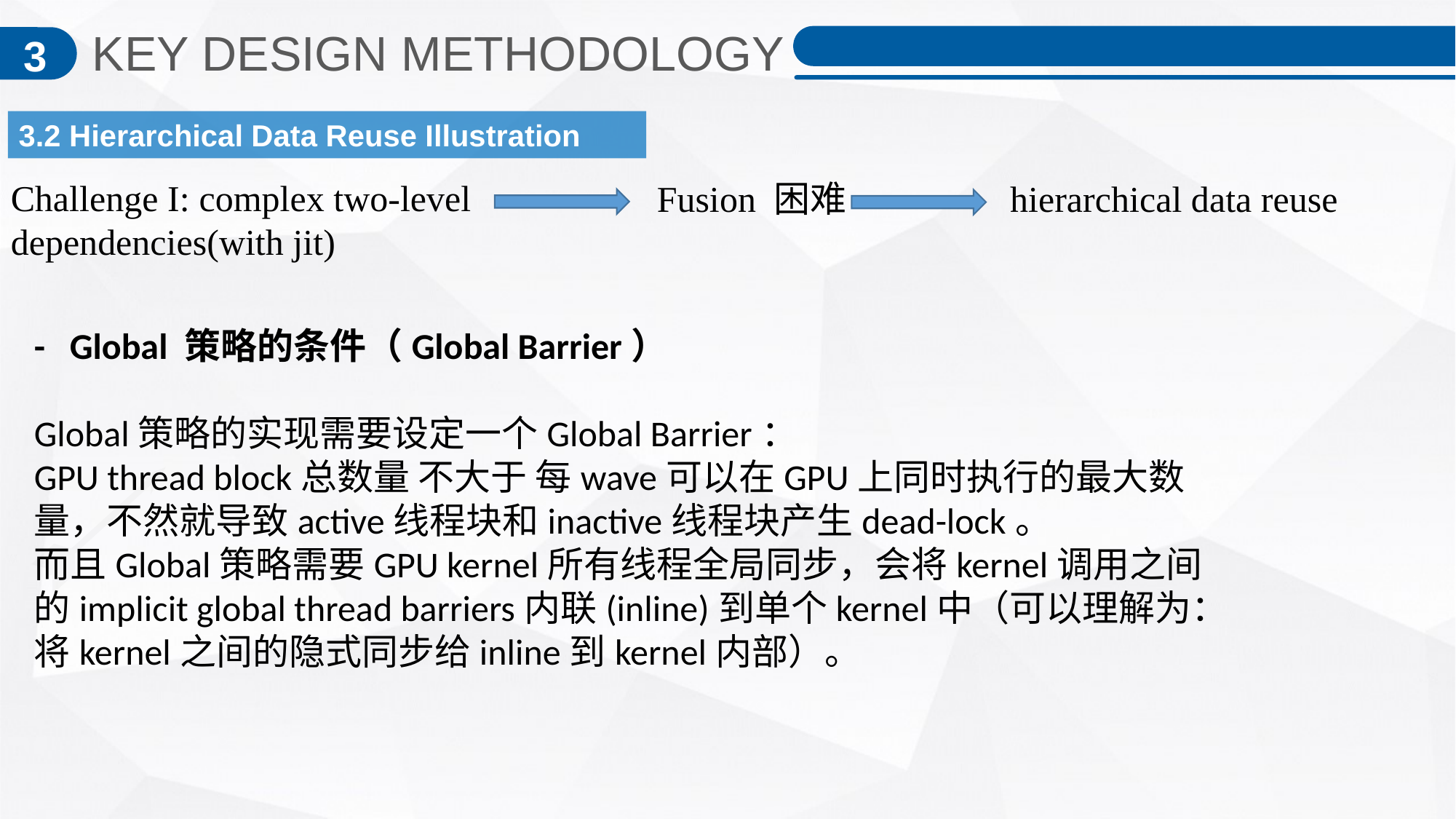

KEY DESIGN METHODOLOGY
3

3.2 Hierarchical Data Reuse Illustration
Challenge I: complex two-level dependencies(with jit)
hierarchical data reuse
Fusion 困难

-   Global 策略的条件（Global Barrier）

Global策略的实现需要设定一个Global Barrier：
GPU thread block总数量 不大于 每wave可以在GPU上同时执行的最大数量，不然就导致active线程块和inactive线程块产生dead-lock。
而且Global策略需要GPU kernel所有线程全局同步，会将kernel调用之间的implicit global thread barriers内联(inline)到单个kernel中（可以理解为：将kernel之间的隐式同步给inline到kernel内部）。